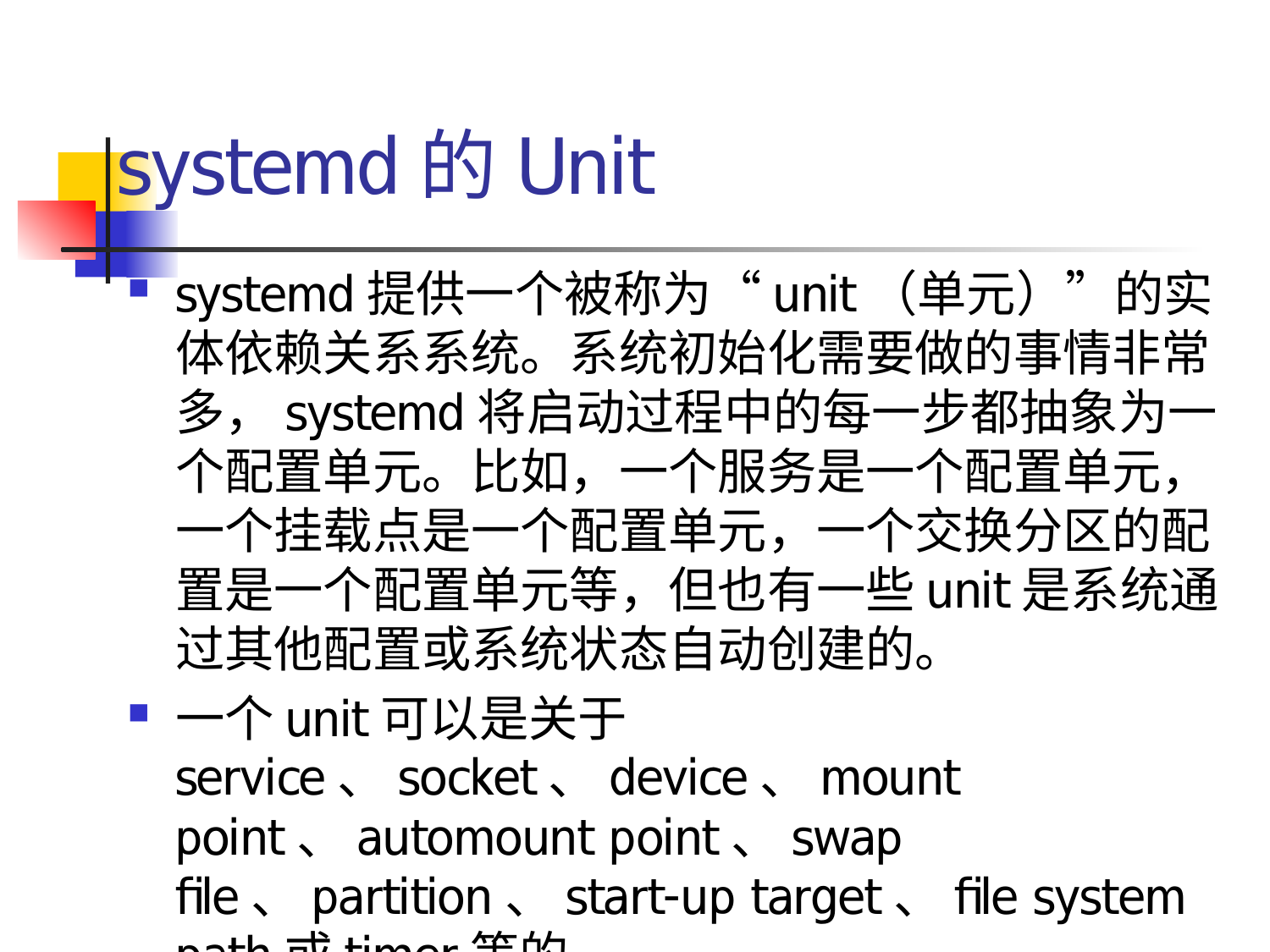

# systemd的Unit
systemd提供一个被称为“unit（单元）”的实体依赖关系系统。系统初始化需要做的事情非常多，systemd将启动过程中的每一步都抽象为一个配置单元。比如，一个服务是一个配置单元，一个挂载点是一个配置单元，一个交换分区的配置是一个配置单元等，但也有一些unit是系统通过其他配置或系统状态自动创建的。
一个unit可以是关于service、socket、device、mount point、automount point、swap file、partition、start-up target、file system path或timer等的。